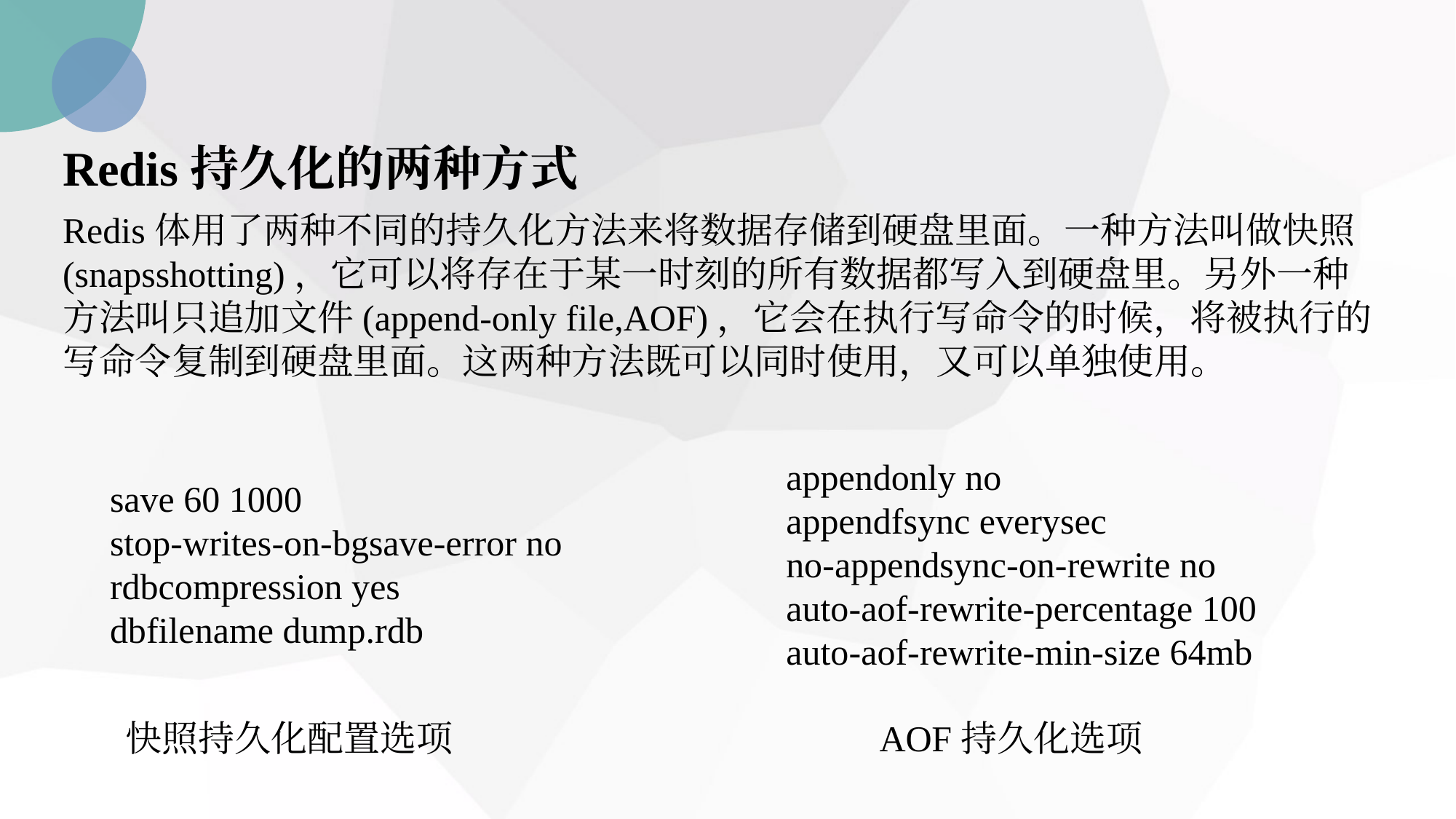

Redis持久化的两种方式
Redis体用了两种不同的持久化方法来将数据存储到硬盘里面。一种方法叫做快照(snapsshotting)，它可以将存在于某一时刻的所有数据都写入到硬盘里。另外一种方法叫只追加文件(append-only file,AOF)，它会在执行写命令的时候，将被执行的写命令复制到硬盘里面。这两种方法既可以同时使用，又可以单独使用。
appendonly no
appendfsync everysec
no-appendsync-on-rewrite no
auto-aof-rewrite-percentage 100
auto-aof-rewrite-min-size 64mb
save 60 1000
stop-writes-on-bgsave-error no
rdbcompression yes
dbfilename dump.rdb
快照持久化配置选项
AOF持久化选项